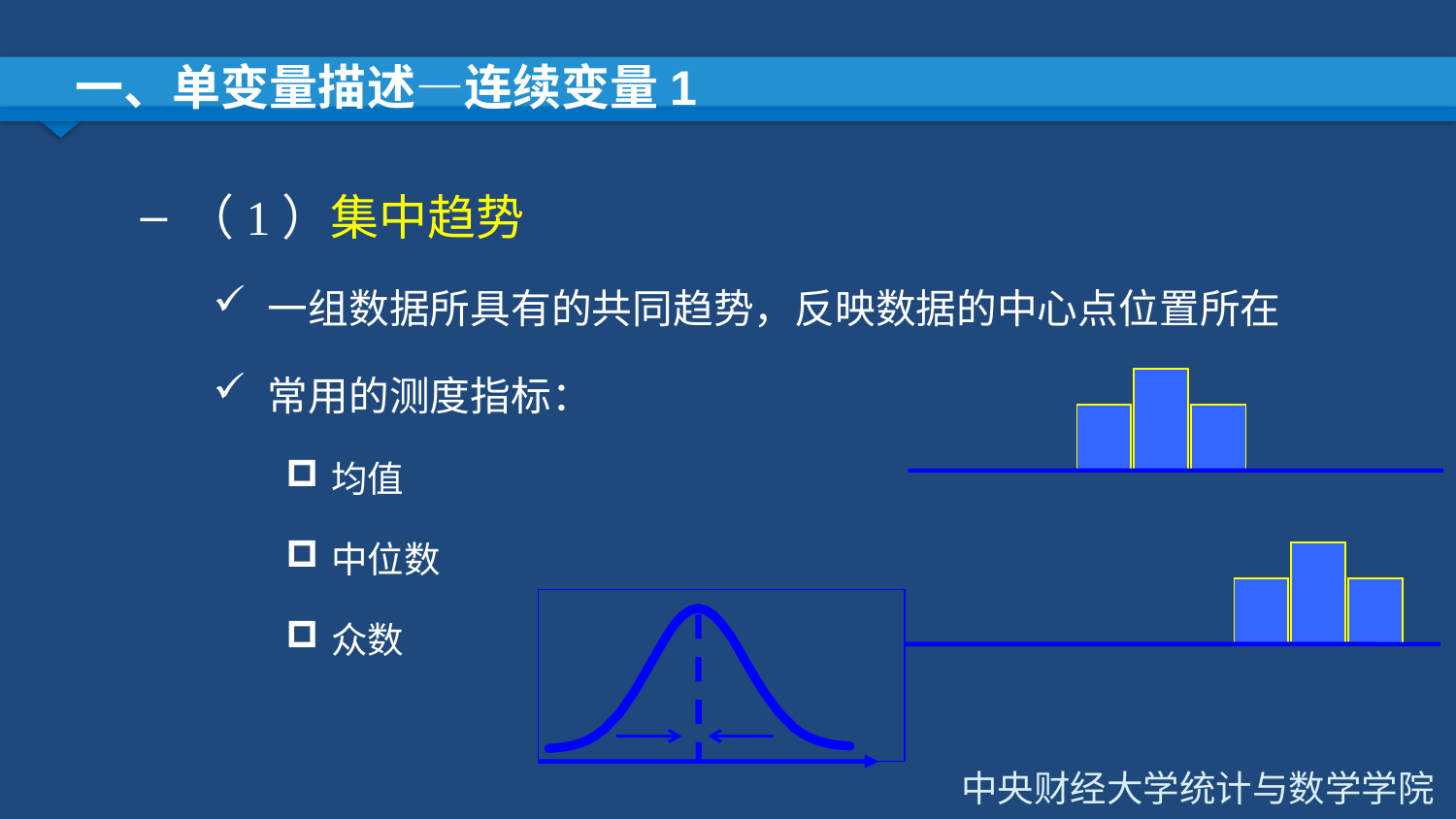

# 一、单变量描述—连续变量1
（1）集中趋势
一组数据所具有的共同趋势，反映数据的中心点位置所在
常用的测度指标：
均值
中位数
众数